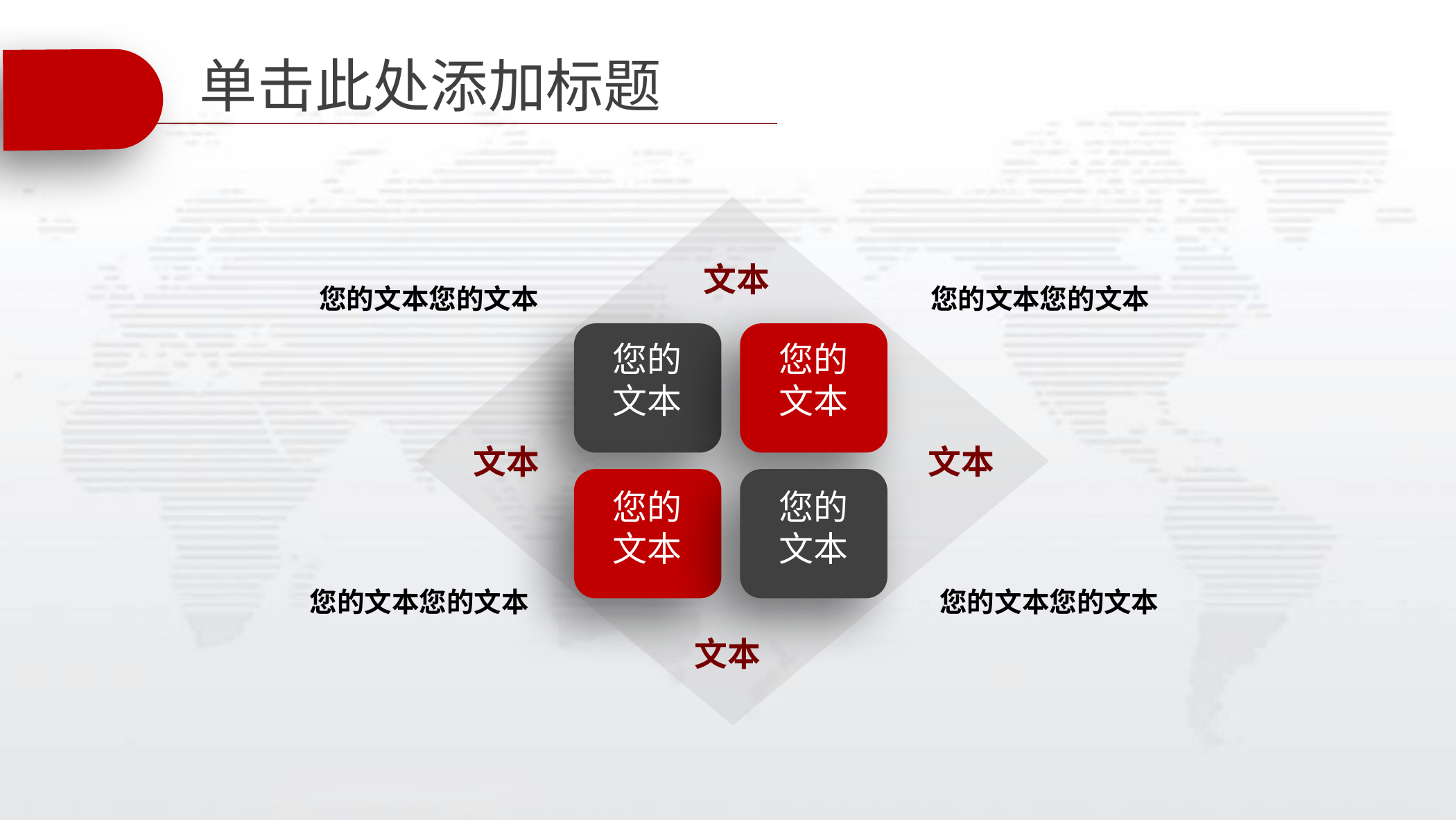

# 单击此处添加标题

文本
您的文本您的文本
您的文本您的文本

您的文本

您的文本
文本
文本

您的文本

您的文本
您的文本您的文本
您的文本您的文本
文本